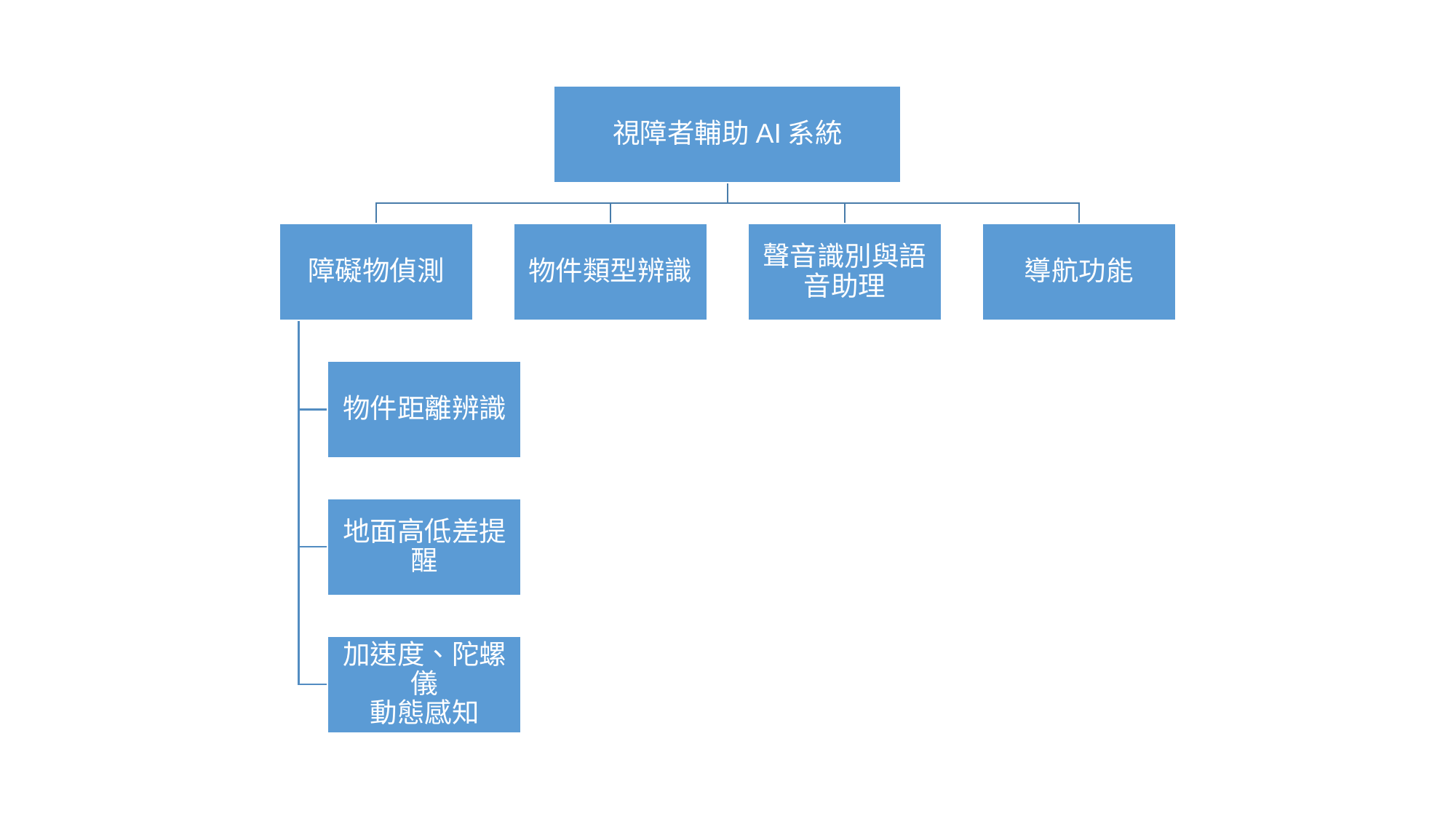

視障者輔助AI系統
障礙物偵測
物件距離辨識
地面高低差提醒
加速度、陀螺儀
動態感知
物件類型辨識
聲音識別與語音助理
導航功能